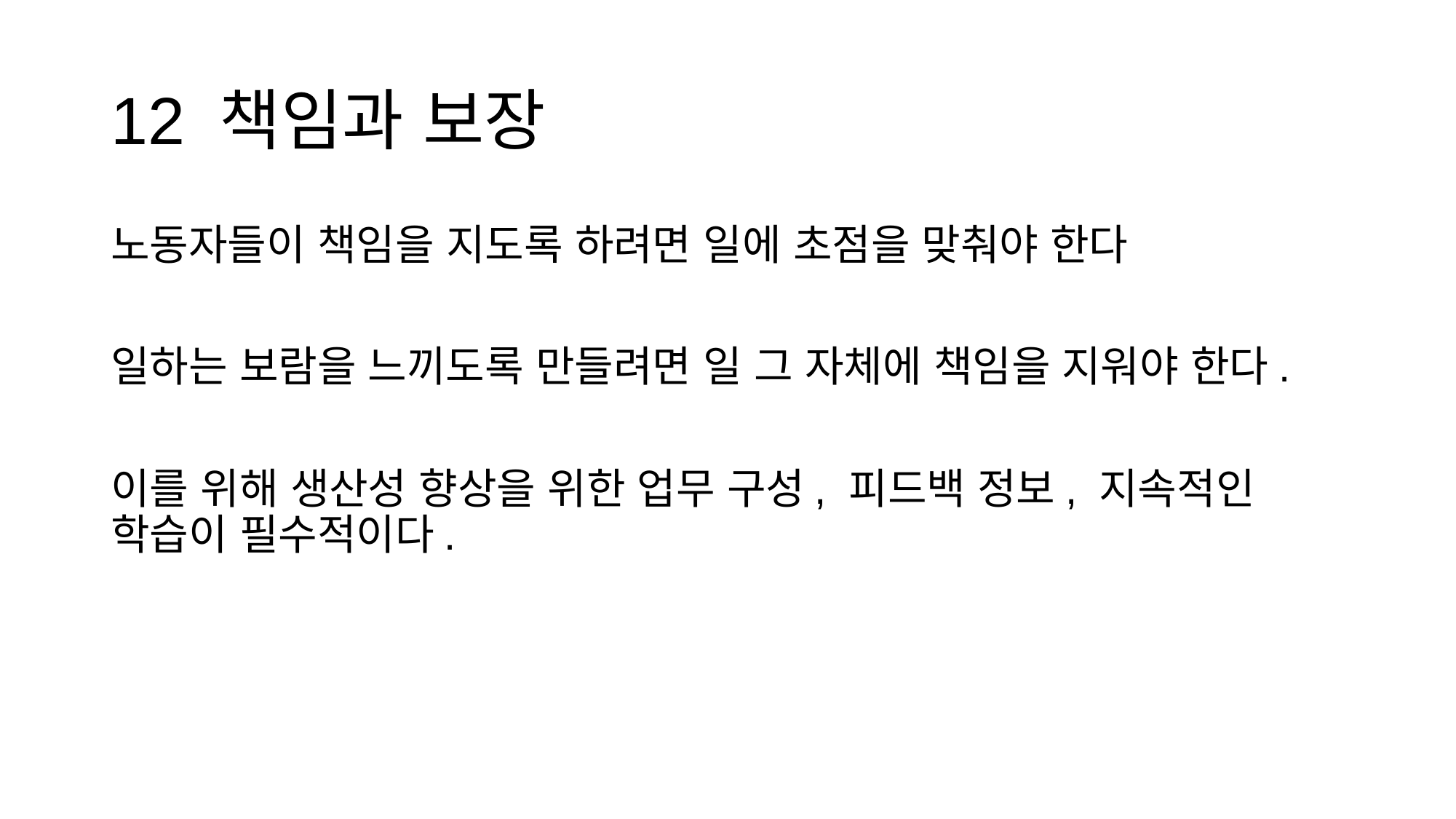

# 12 책임과 보장
노동자들이 책임을 지도록 하려면 일에 초점을 맞춰야 한다

일하는 보람을 느끼도록 만들려면 일 그 자체에 책임을 지워야 한다.

이를 위해 생산성 향상을 위한 업무 구성, 피드백 정보, 지속적인 학습이 필수적이다.